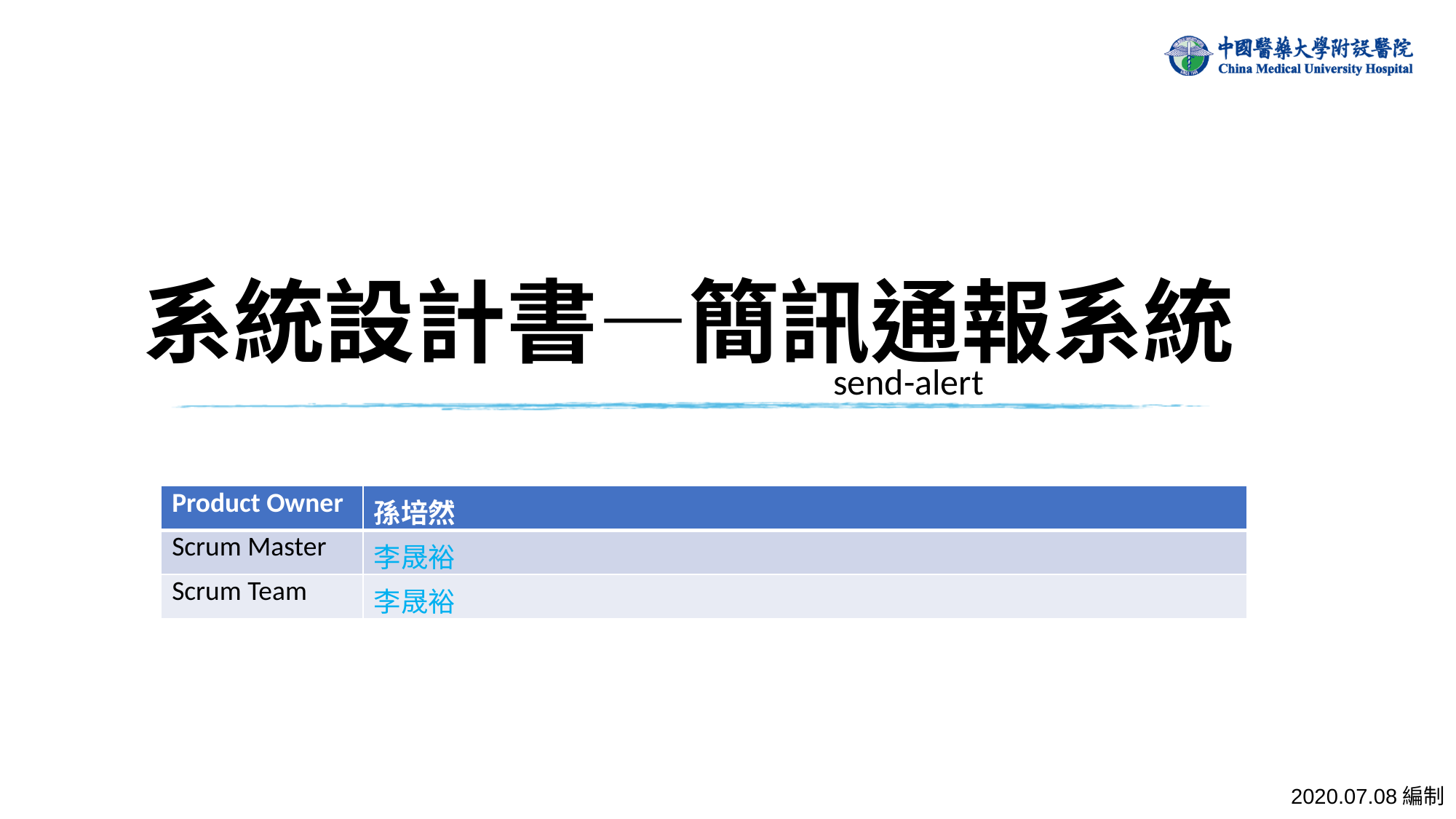

# 系統設計書—簡訊通報系統
send-alert
| Product Owner | 孫培然 |
| --- | --- |
| Scrum Master | 李晟裕 |
| Scrum Team | 李晟裕 |
2020.07.08編制